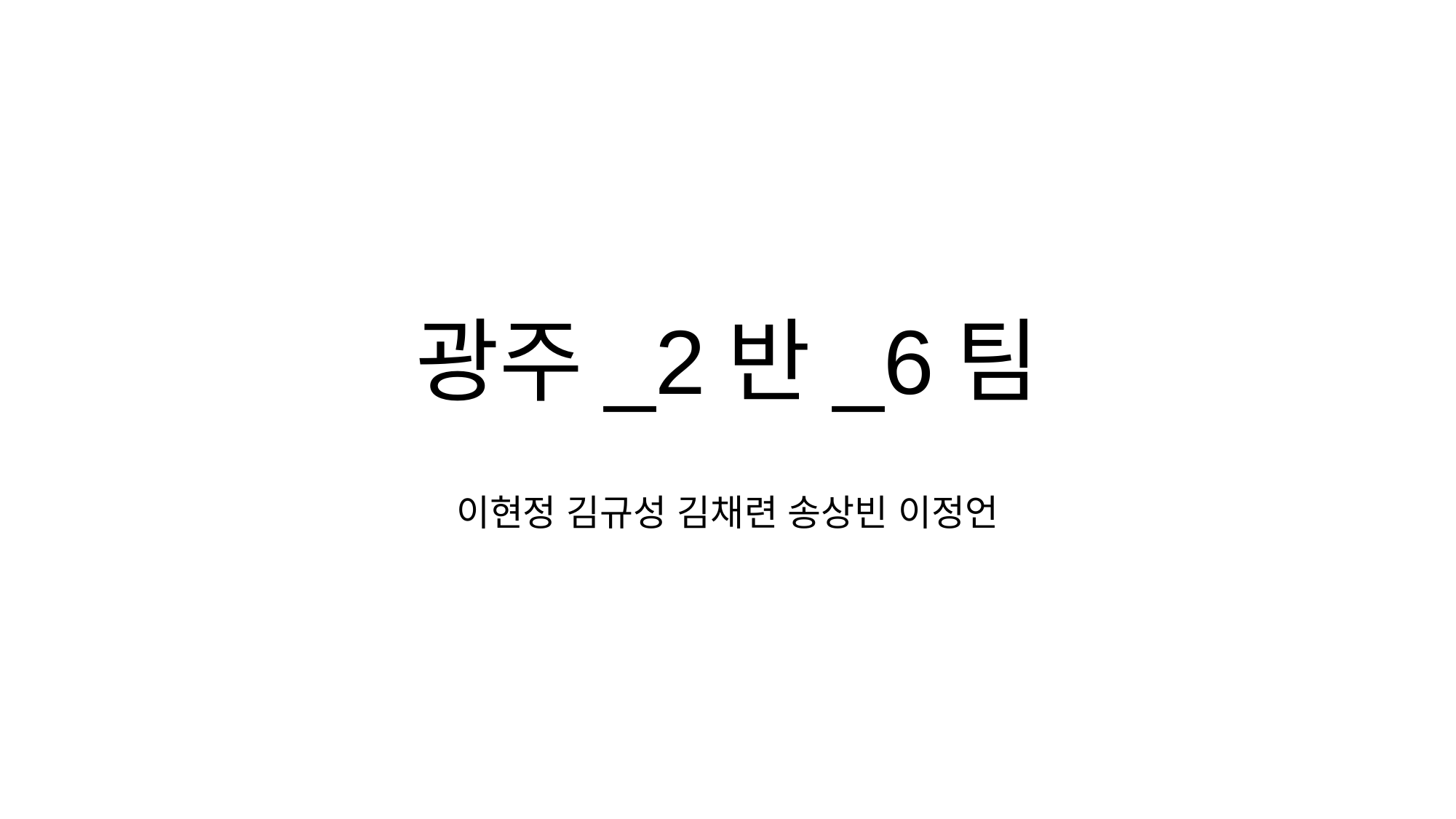

# 광주_2반_6팀

이현정 김규성 김채련 송상빈 이정언